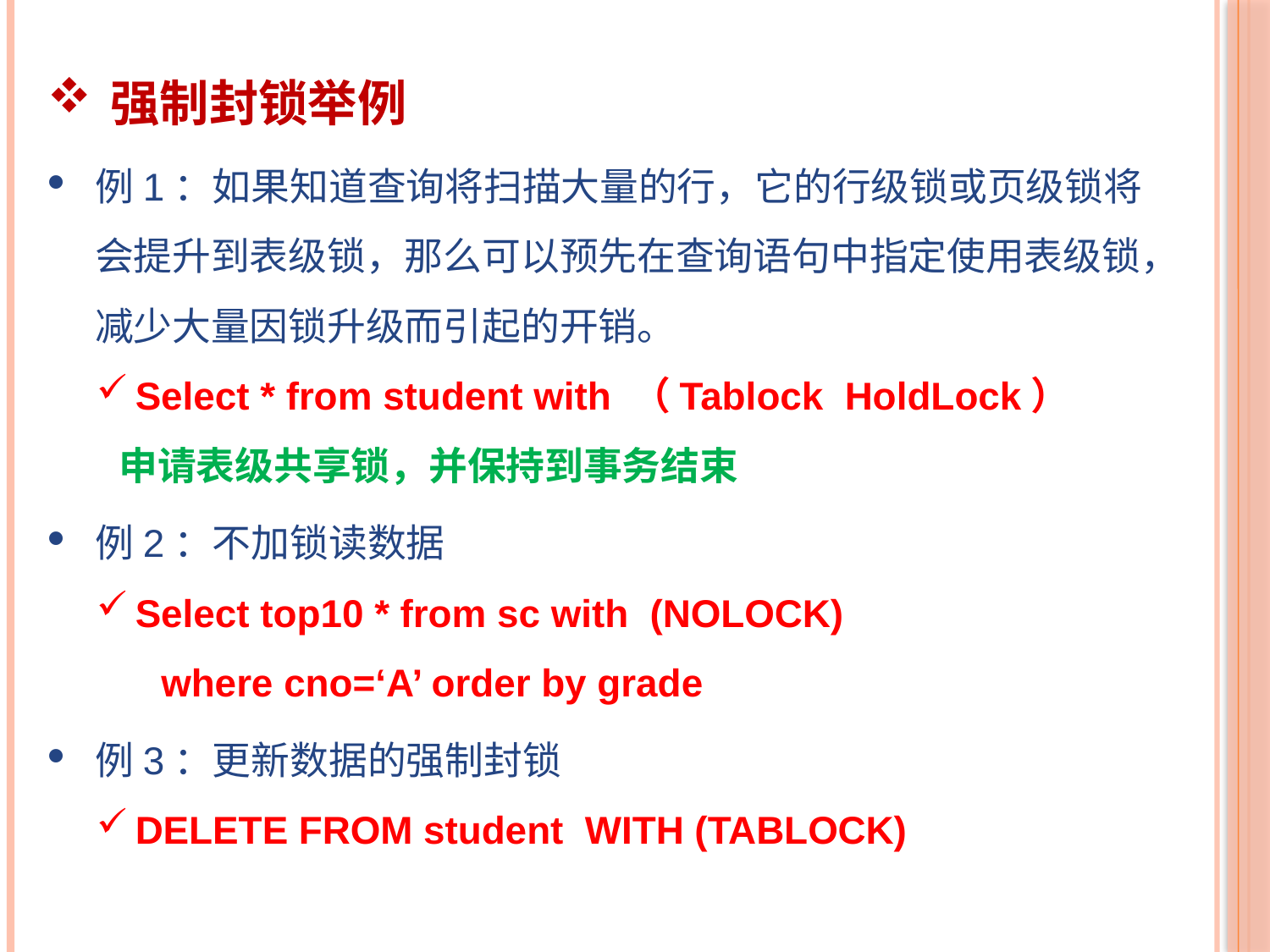

强制封锁举例
例1：如果知道查询将扫描大量的行，它的行级锁或页级锁将会提升到表级锁，那么可以预先在查询语句中指定使用表级锁，减少大量因锁升级而引起的开销。
Select * from student with （Tablock  HoldLock）
       申请表级共享锁，并保持到事务结束
例2：不加锁读数据
Select top10 * from sc with  (NOLOCK)
      where cno=‘A’ order by grade
例3：更新数据的强制封锁
DELETE FROM student  WITH (TABLOCK)